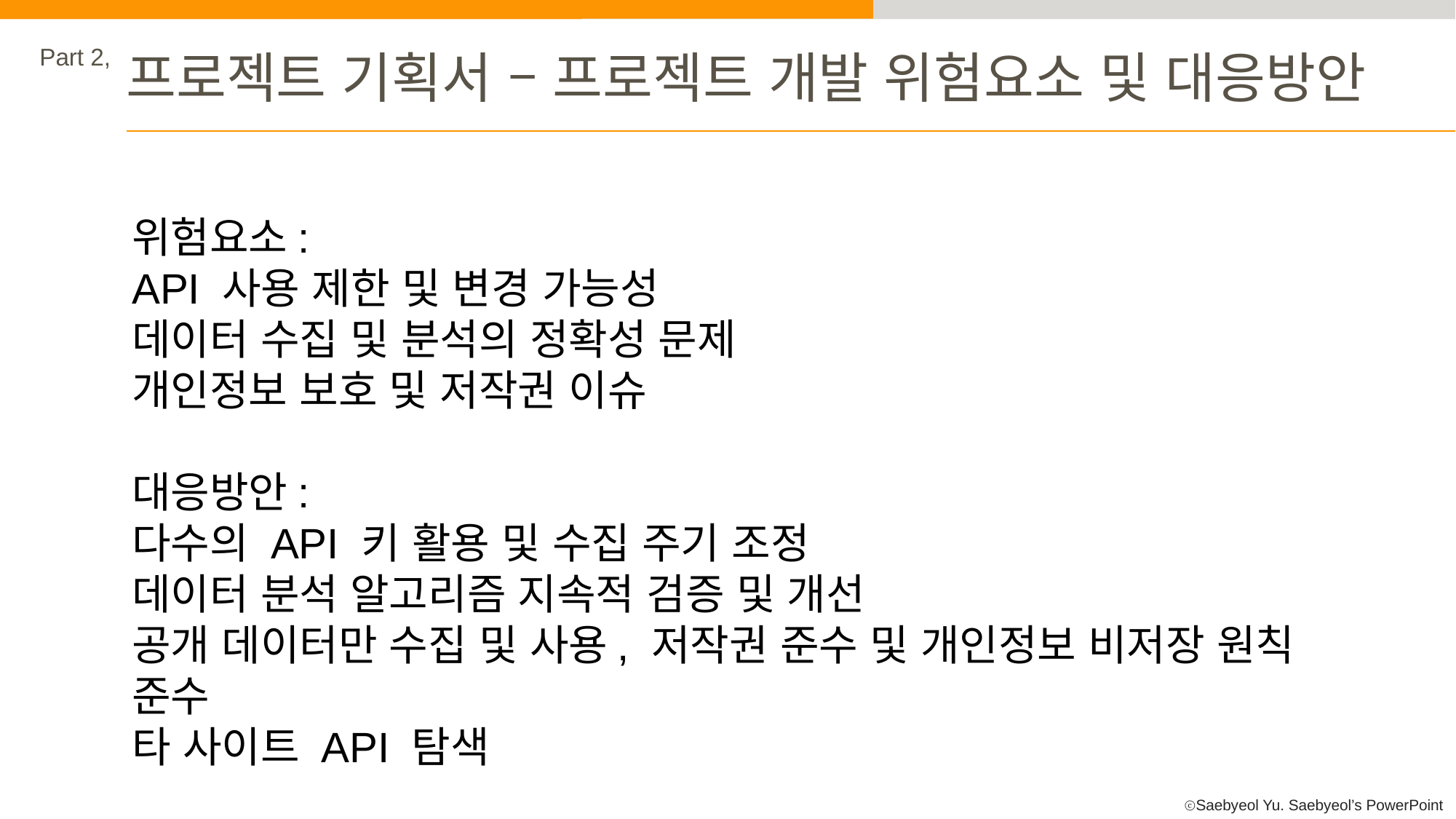

Part 2,
프로젝트 기획서 – 프로젝트 개발 위험요소 및 대응방안

위험요소:
API 사용 제한 및 변경 가능성
데이터 수집 및 분석의 정확성 문제
개인정보 보호 및 저작권 이슈

대응방안:
다수의 API 키 활용 및 수집 주기 조정
데이터 분석 알고리즘 지속적 검증 및 개선
공개 데이터만 수집 및 사용, 저작권 준수 및 개인정보 비저장 원칙 준수
타 사이트 API 탐색